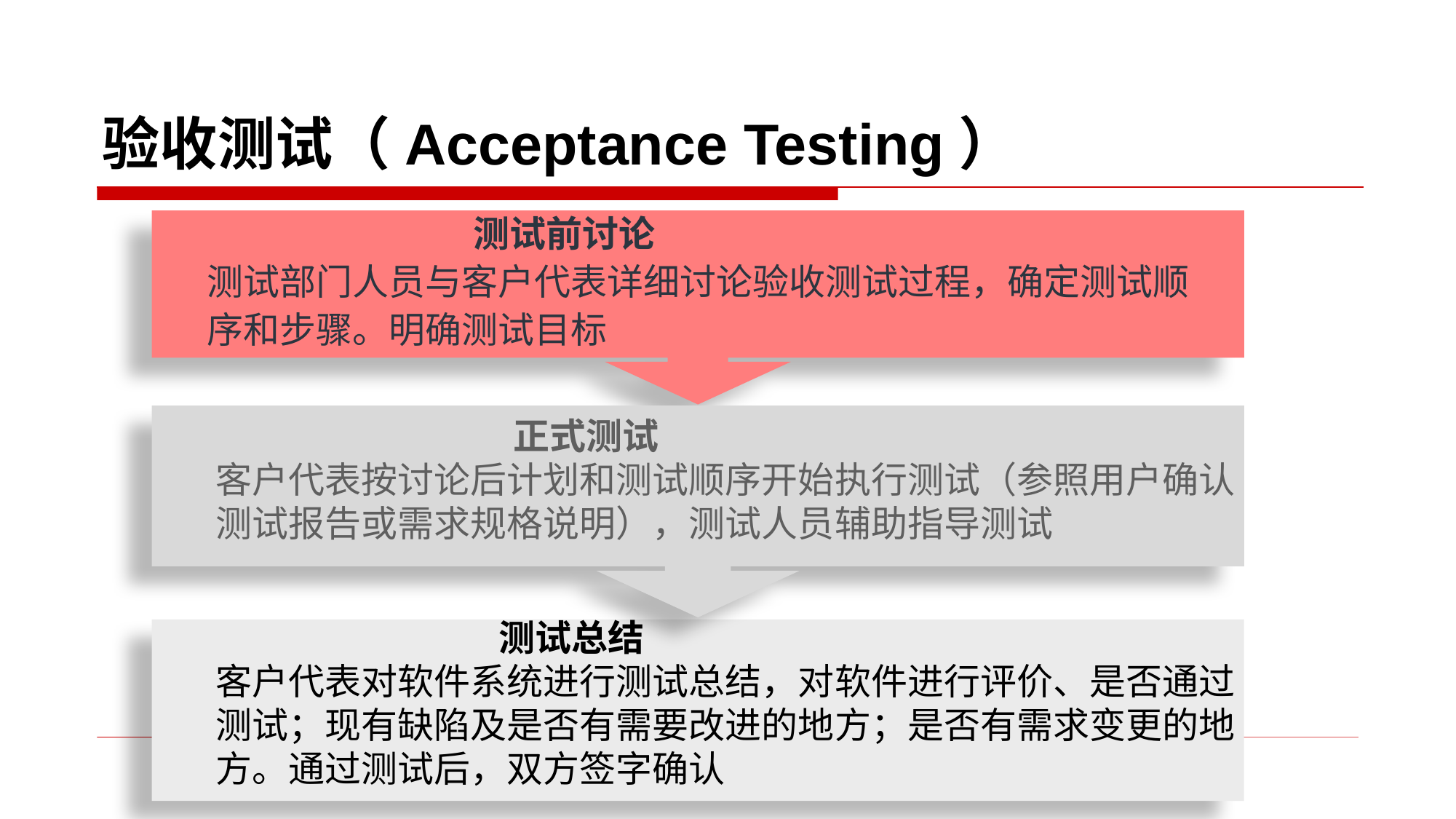

# 验收测试（Acceptance Testing）
                                          测试前讨论
测试部门人员与客户代表详细讨论验收测试过程，确定测试顺
序和步骤。明确测试目标

                                               正式测试
客户代表按讨论后计划和测试顺序开始执行测试（参照用户确认测试报告或需求规格说明），测试人员辅助指导测试

                                            测试总结
客户代表对软件系统进行测试总结，对软件进行评价、是否通过测试；现有缺陷及是否有需要改进的地方；是否有需求变更的地方。通过测试后，双方签字确认